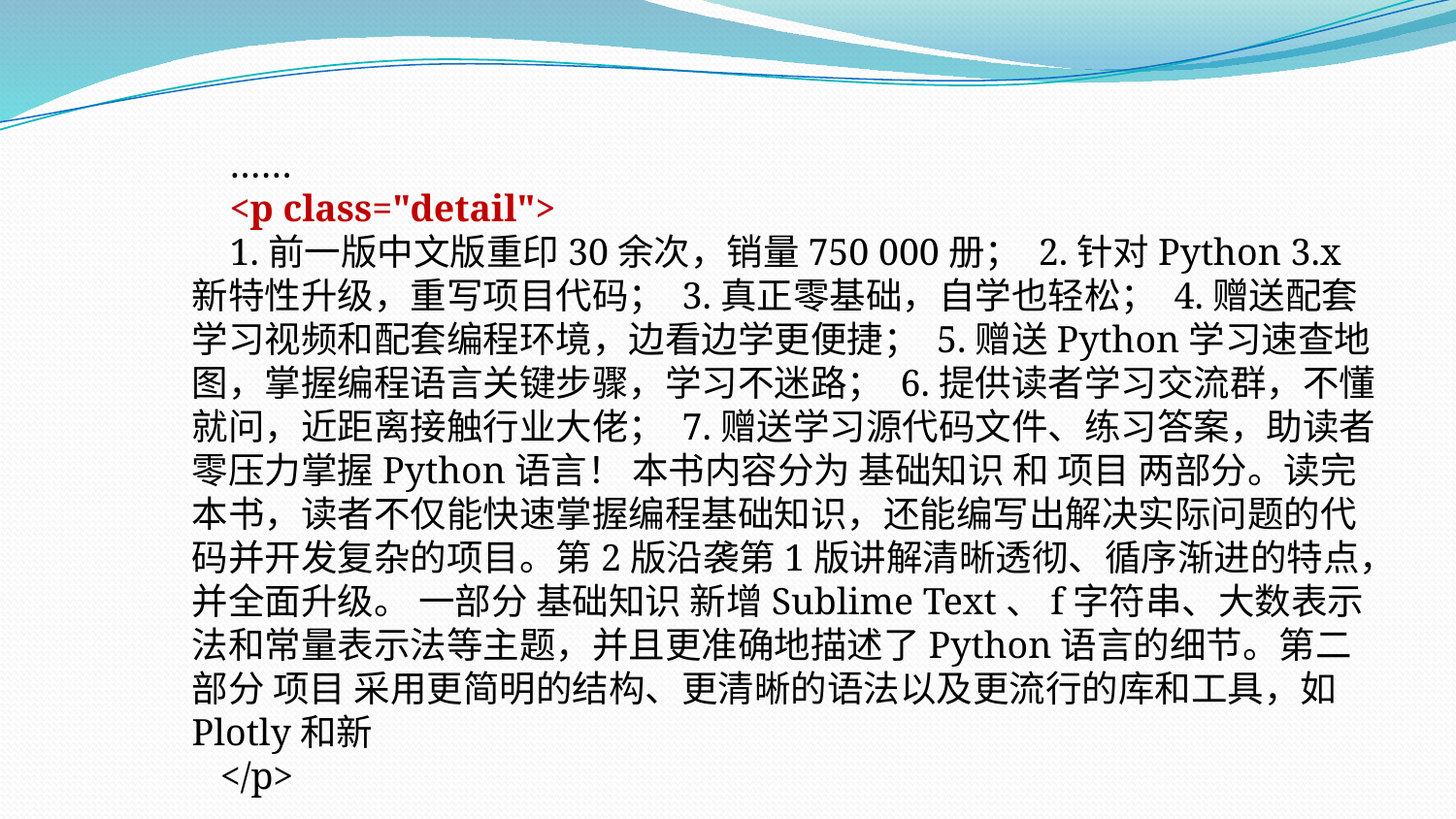

……
    <p class="detail">
    1.前一版中文版重印30余次，销量750 000册； 2.针对Python 3.x新特性升级，重写项目代码； 3.真正零基础，自学也轻松； 4.赠送配套学习视频和配套编程环境，边看边学更便捷； 5.赠送Python学习速查地图，掌握编程语言关键步骤，学习不迷路； 6.提供读者学习交流群，不懂就问，近距离接触行业大佬； 7.赠送学习源代码文件、练习答案，助读者零压力掌握Python语言！ 本书内容分为 基础知识 和 项目 两部分。读完本书，读者不仅能快速掌握编程基础知识，还能编写出解决实际问题的代码并开发复杂的项目。第2版沿袭第1版讲解清晰透彻、循序渐进的特点，并全面升级。 一部分 基础知识 新增Sublime Text、f字符串、大数表示法和常量表示法等主题，并且更准确地描述了Python语言的细节。第二部分 项目 采用更简明的结构、更清晰的语法以及更流行的库和工具，如Plotly和新
   </p>
   ……